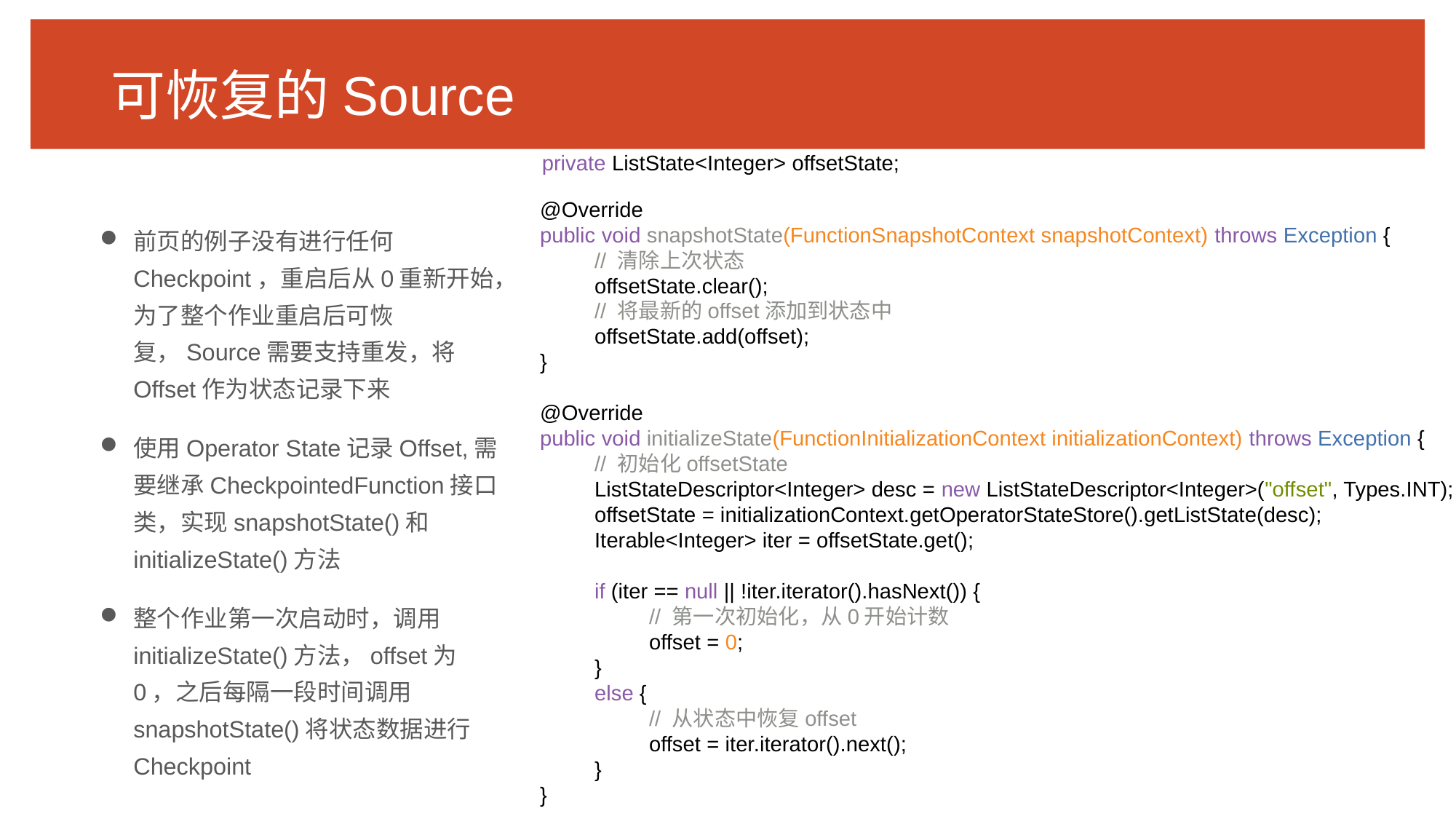

# 可恢复的Source
private ListState<Integer> offsetState;
@Override
public void snapshotState(FunctionSnapshotContext snapshotContext) throws Exception {
// 清除上次状态
offsetState.clear();
// 将最新的offset添加到状态中
offsetState.add(offset);
}

@Override
public void initializeState(FunctionInitializationContext initializationContext) throws Exception {
// 初始化offsetState
ListStateDescriptor<Integer> desc = new ListStateDescriptor<Integer>("offset", Types.INT);
offsetState = initializationContext.getOperatorStateStore().getListState(desc);
Iterable<Integer> iter = offsetState.get();

if (iter == null || !iter.iterator().hasNext()) {
// 第一次初始化，从0开始计数
offset = 0;
}
else {
// 从状态中恢复offset
offset = iter.iterator().next();
}
}
前页的例子没有进行任何Checkpoint，重启后从0重新开始，为了整个作业重启后可恢复，Source需要支持重发，将Offset作为状态记录下来
使用Operator State记录Offset,需要继承CheckpointedFunction接口类，实现snapshotState()和initializeState()方法
整个作业第一次启动时，调用initializeState()方法，offset为0，之后每隔一段时间调用snapshotState()将状态数据进行Checkpoint